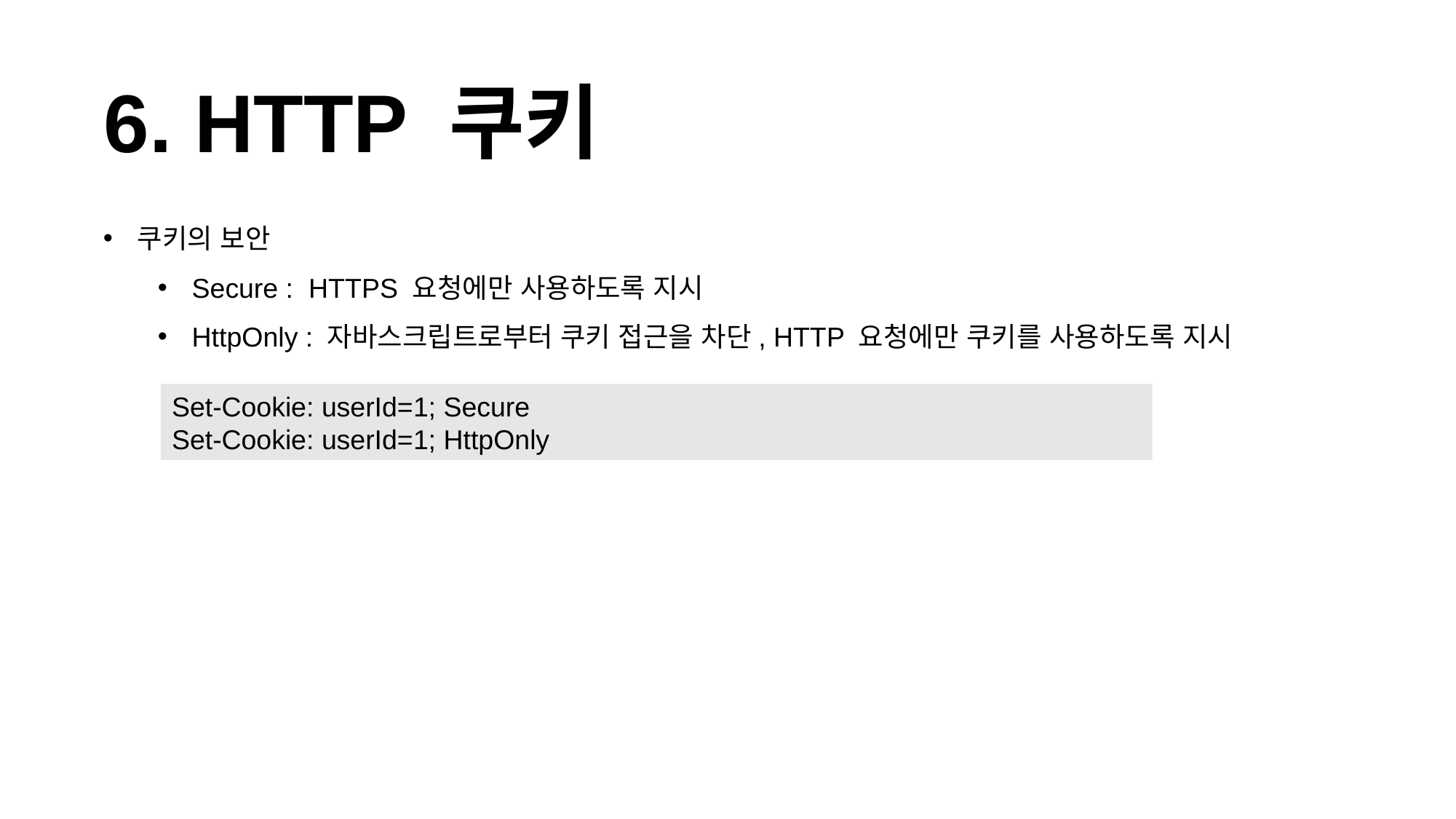

6. HTTP 쿠키
쿠키의 보안
Secure :  HTTPS 요청에만 사용하도록 지시
HttpOnly : 자바스크립트로부터 쿠키 접근을 차단, HTTP 요청에만 쿠키를 사용하도록 지시
Set-Cookie: userId=1; Secure
Set-Cookie: userId=1; HttpOnly